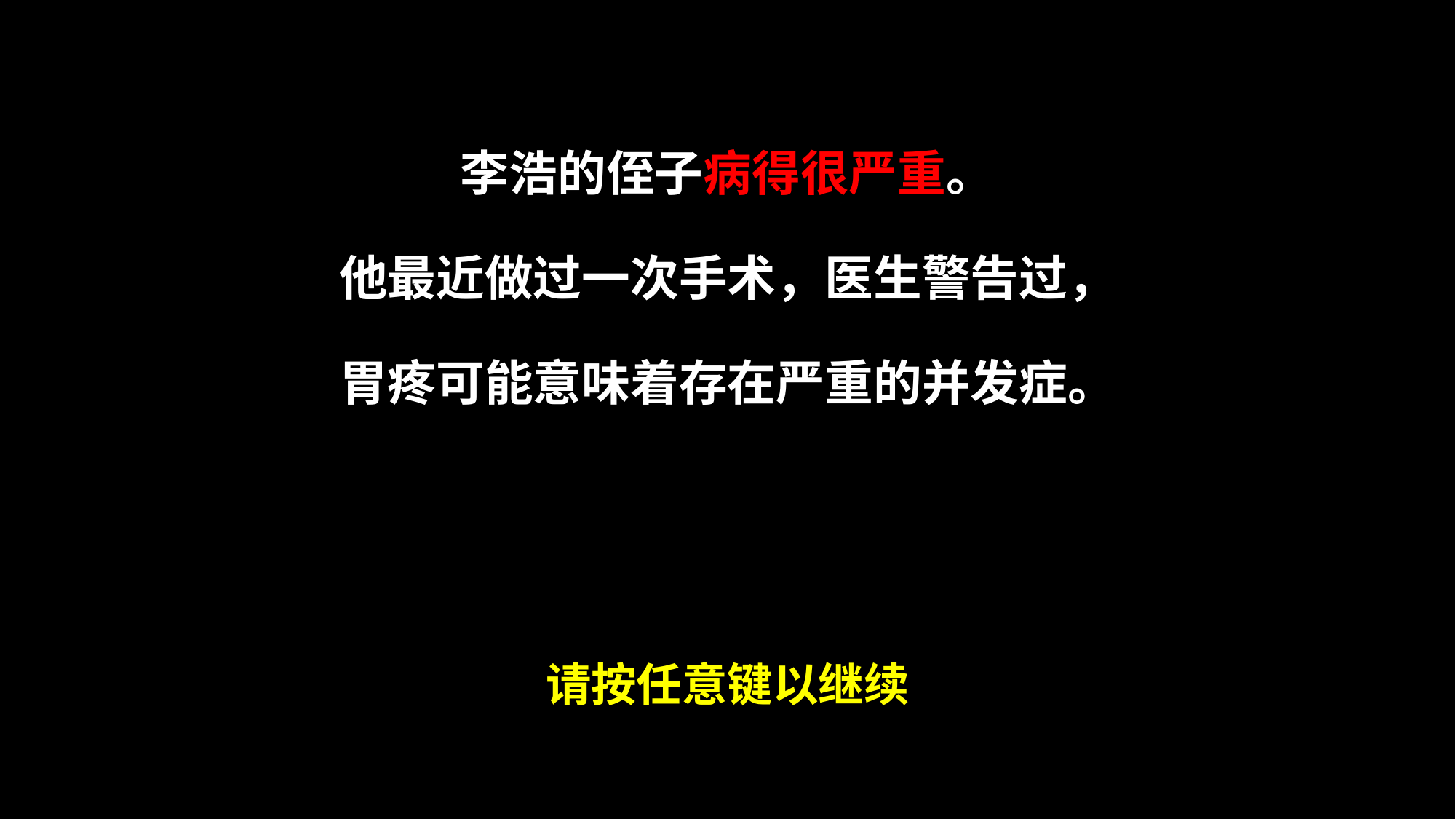

# 李浩的侄子病得很严重。 他最近做过一次手术，医生警告过， 胃疼可能意味着存在严重的并发症。
请按任意键以继续